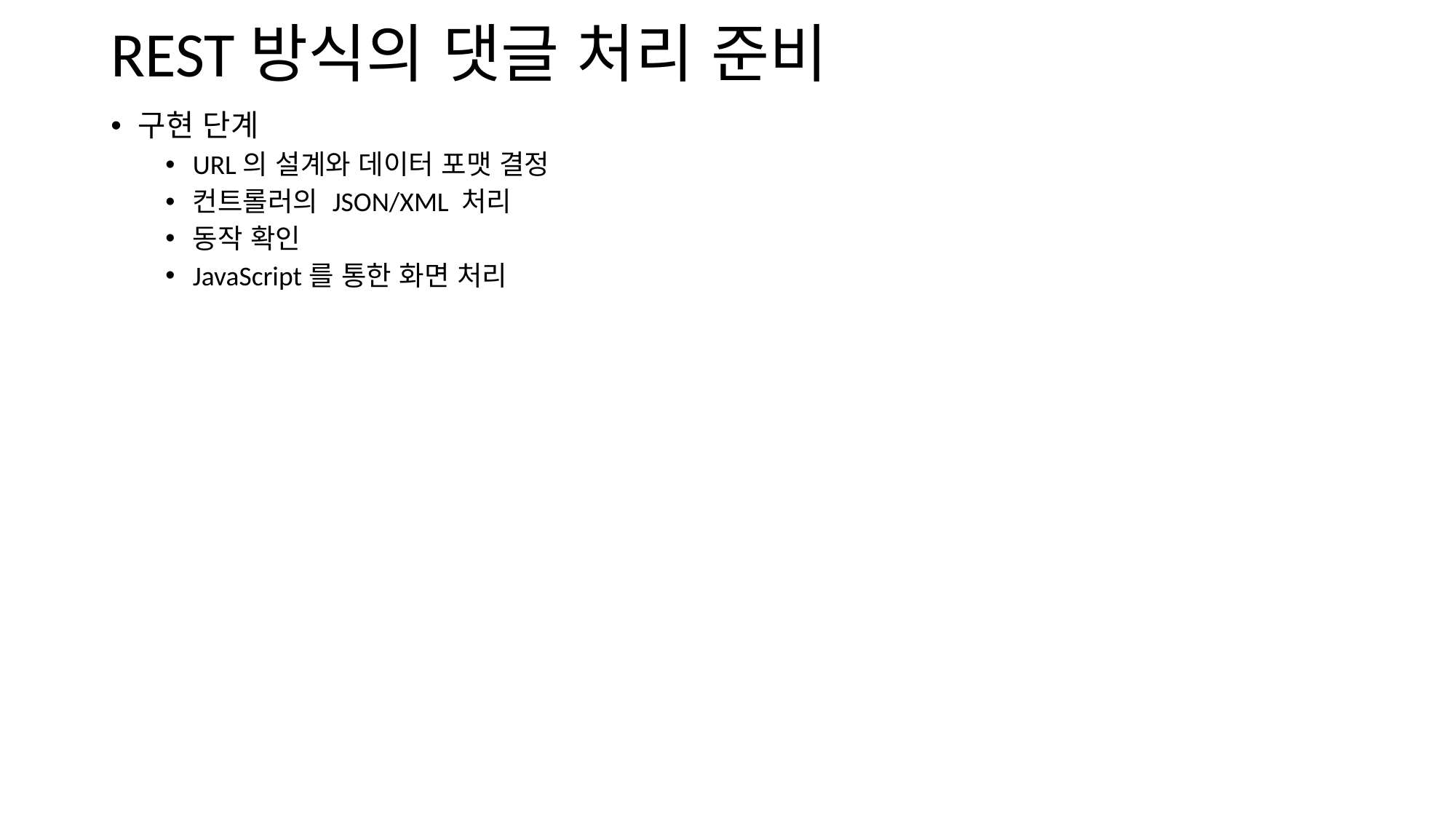

# REST방식의 댓글 처리 준비
구현 단계
URL의 설계와 데이터 포맷 결정
컨트롤러의 JSON/XML 처리
동작 확인
JavaScript를 통한 화면 처리